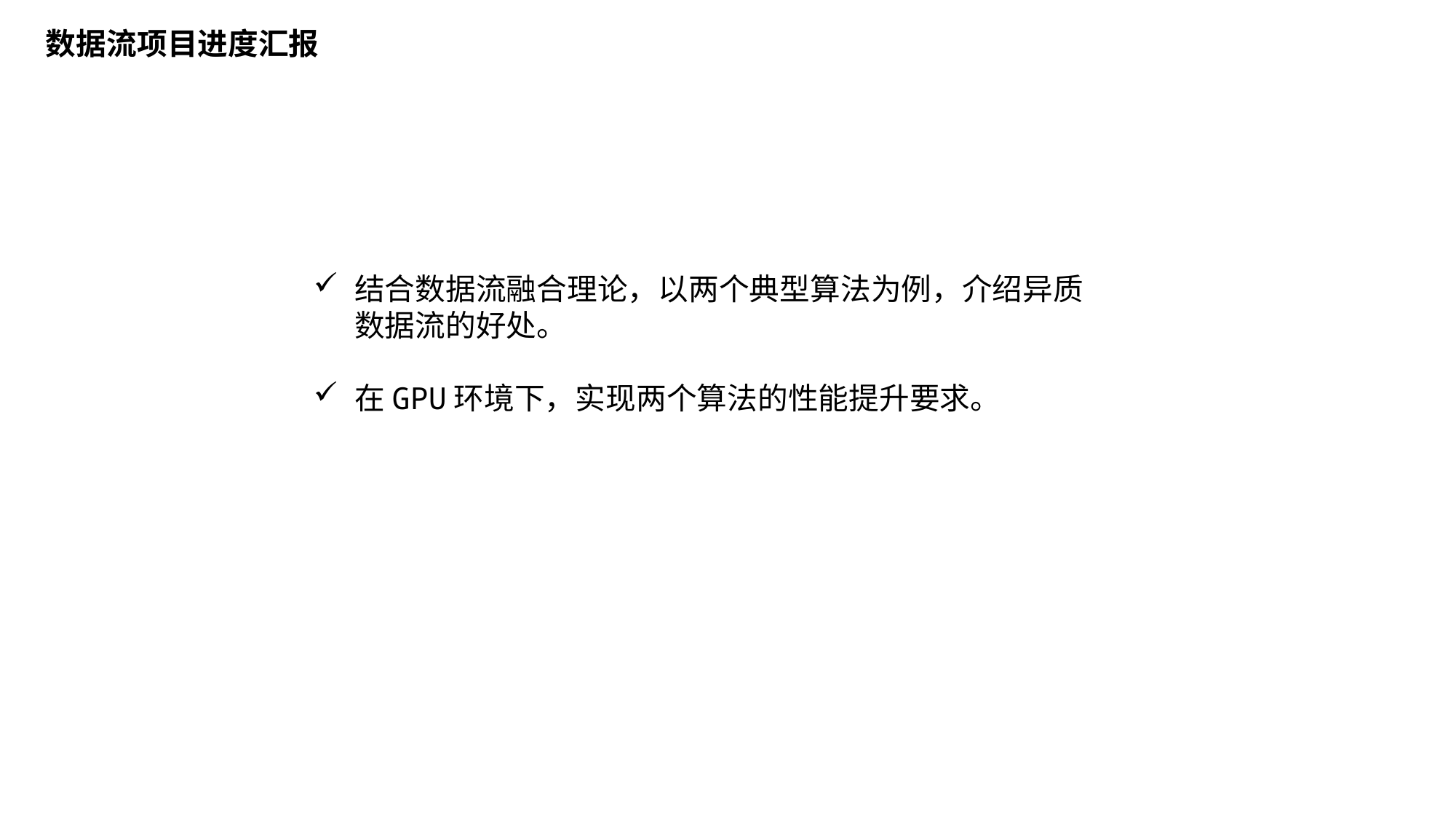

数据流项目进度汇报
结合数据流融合理论，以两个典型算法为例，介绍异质数据流的好处。

在GPU环境下，实现两个算法的性能提升要求。